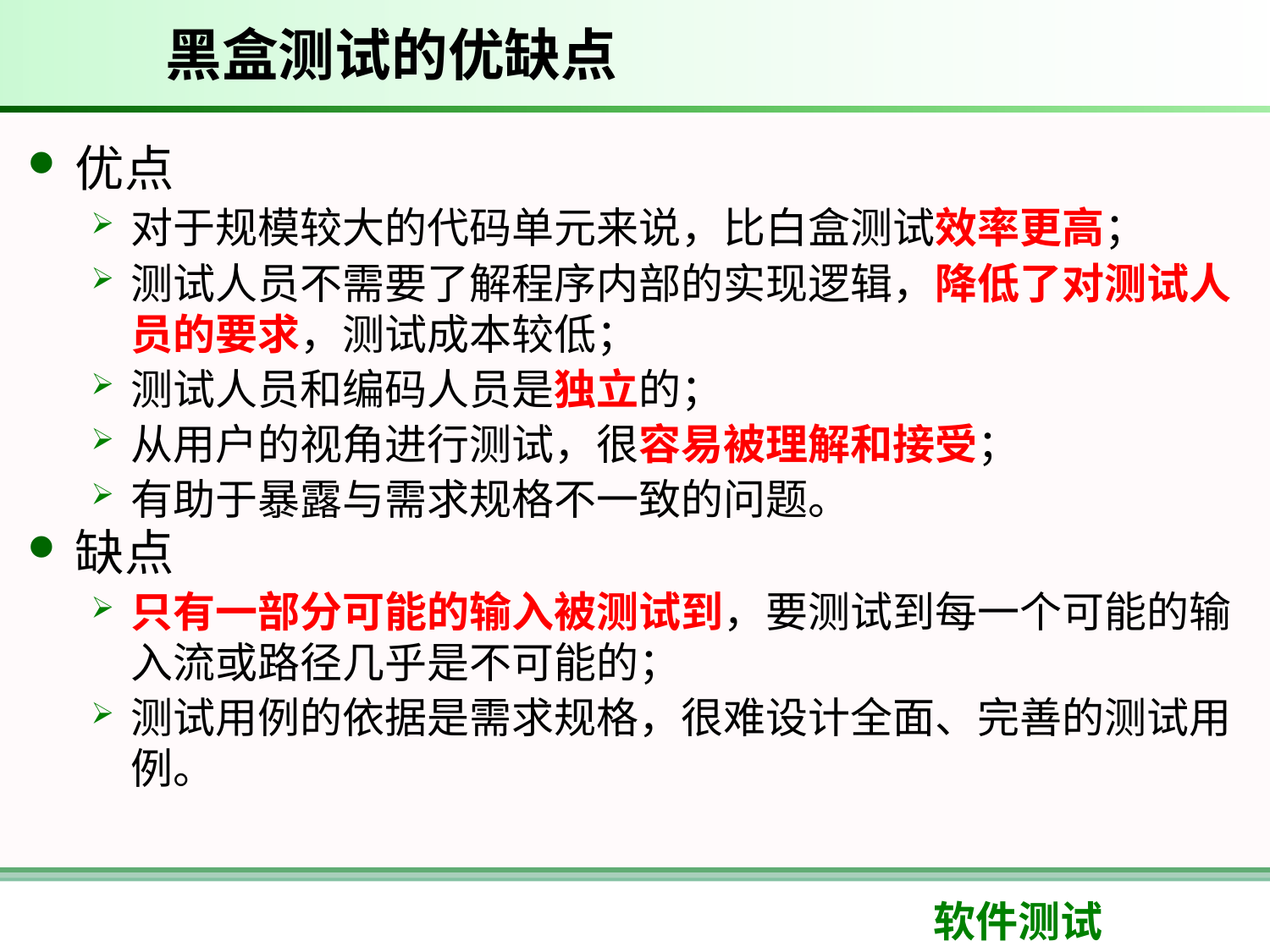

黑盒测试的优缺点
优点
对于规模较大的代码单元来说，比白盒测试效率更高；
测试人员不需要了解程序内部的实现逻辑，降低了对测试人员的要求，测试成本较低；
测试人员和编码人员是独立的；
从用户的视角进行测试，很容易被理解和接受；
有助于暴露与需求规格不一致的问题。
缺点
只有一部分可能的输入被测试到，要测试到每一个可能的输入流或路径几乎是不可能的；
测试用例的依据是需求规格，很难设计全面、完善的测试用例。